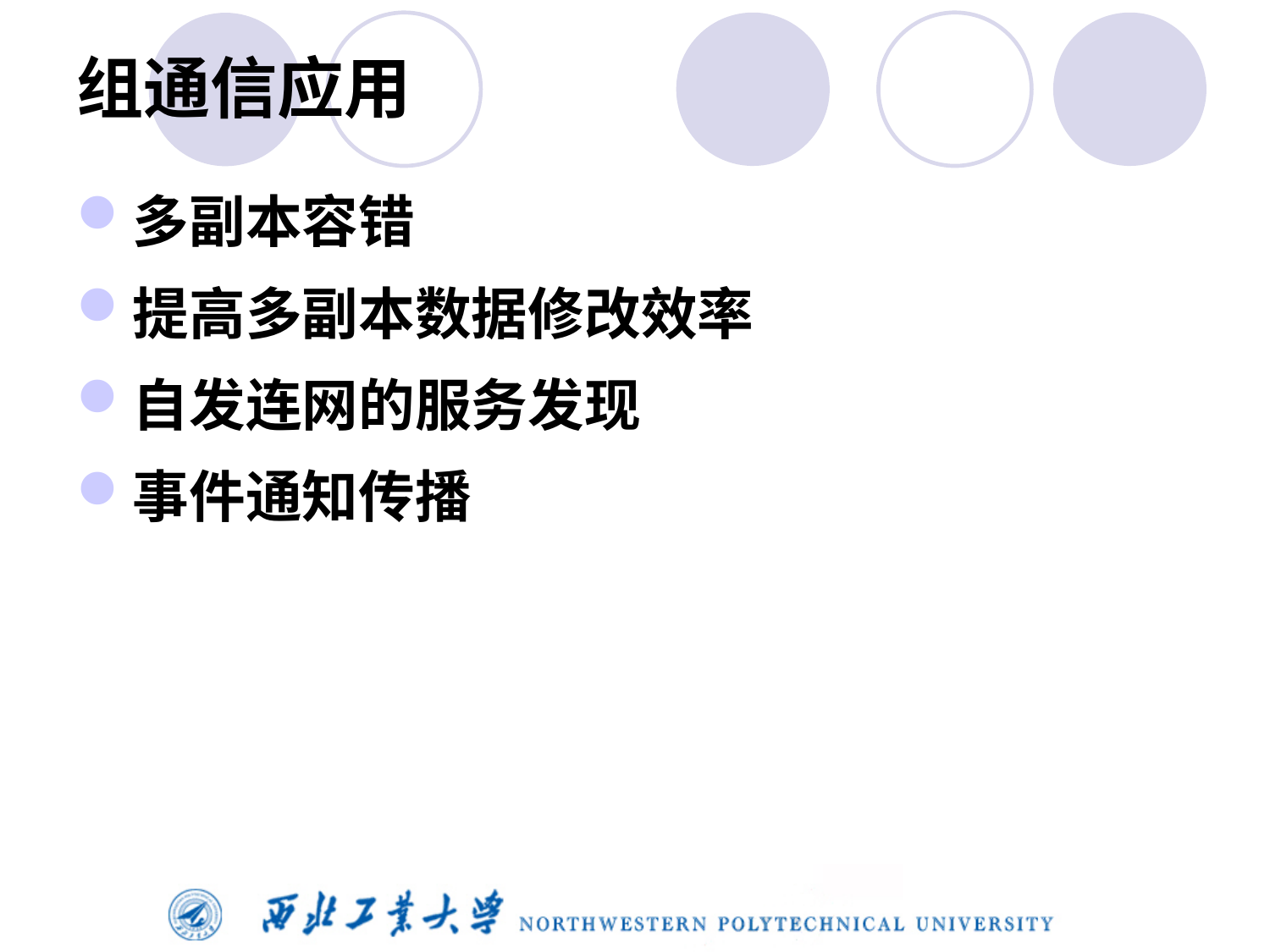

# 组通信应用
多副本容错
提高多副本数据修改效率
自发连网的服务发现
事件通知传播